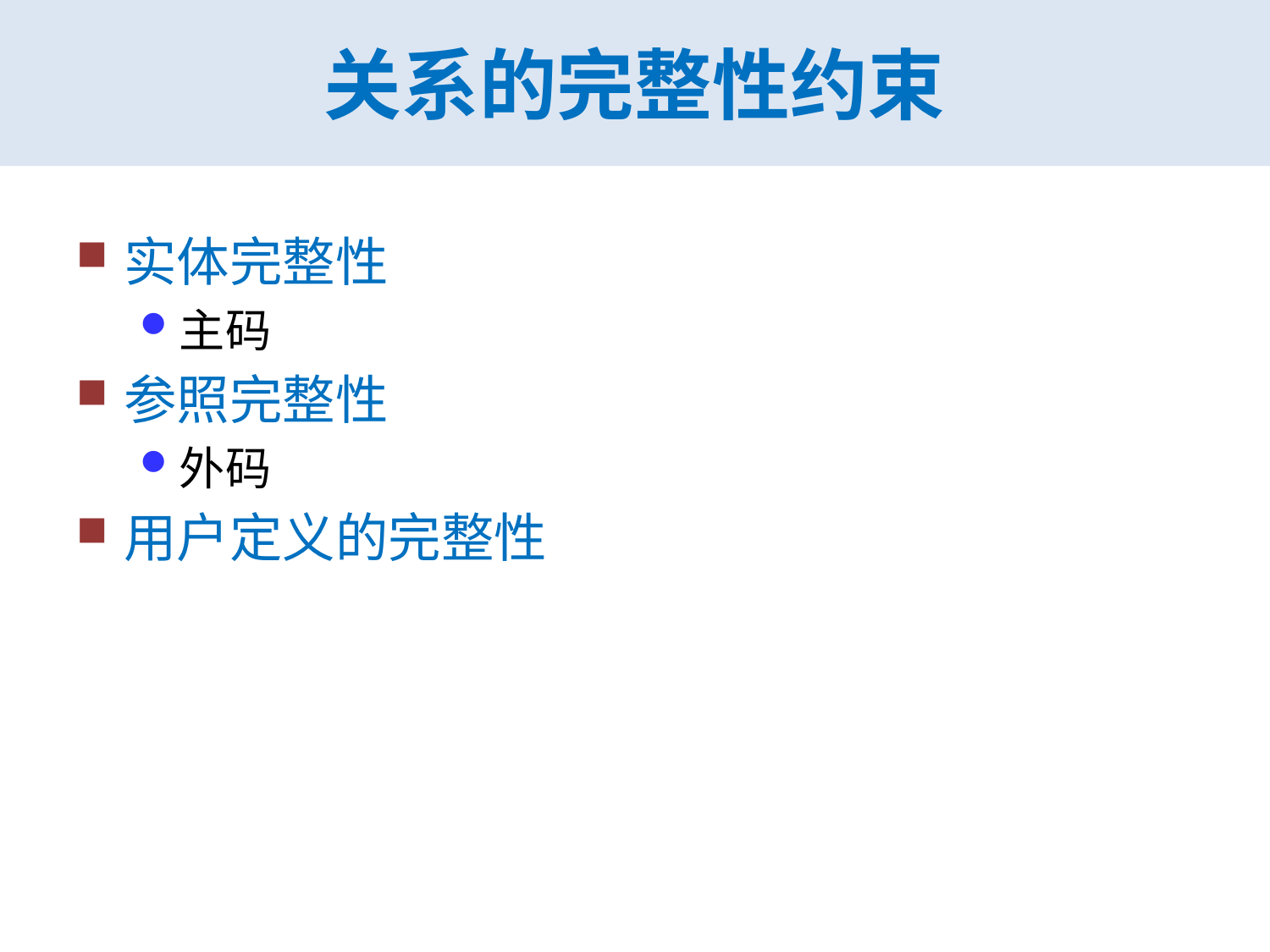

# 关系的完整性约束
实体完整性
主码
参照完整性
外码
用户定义的完整性